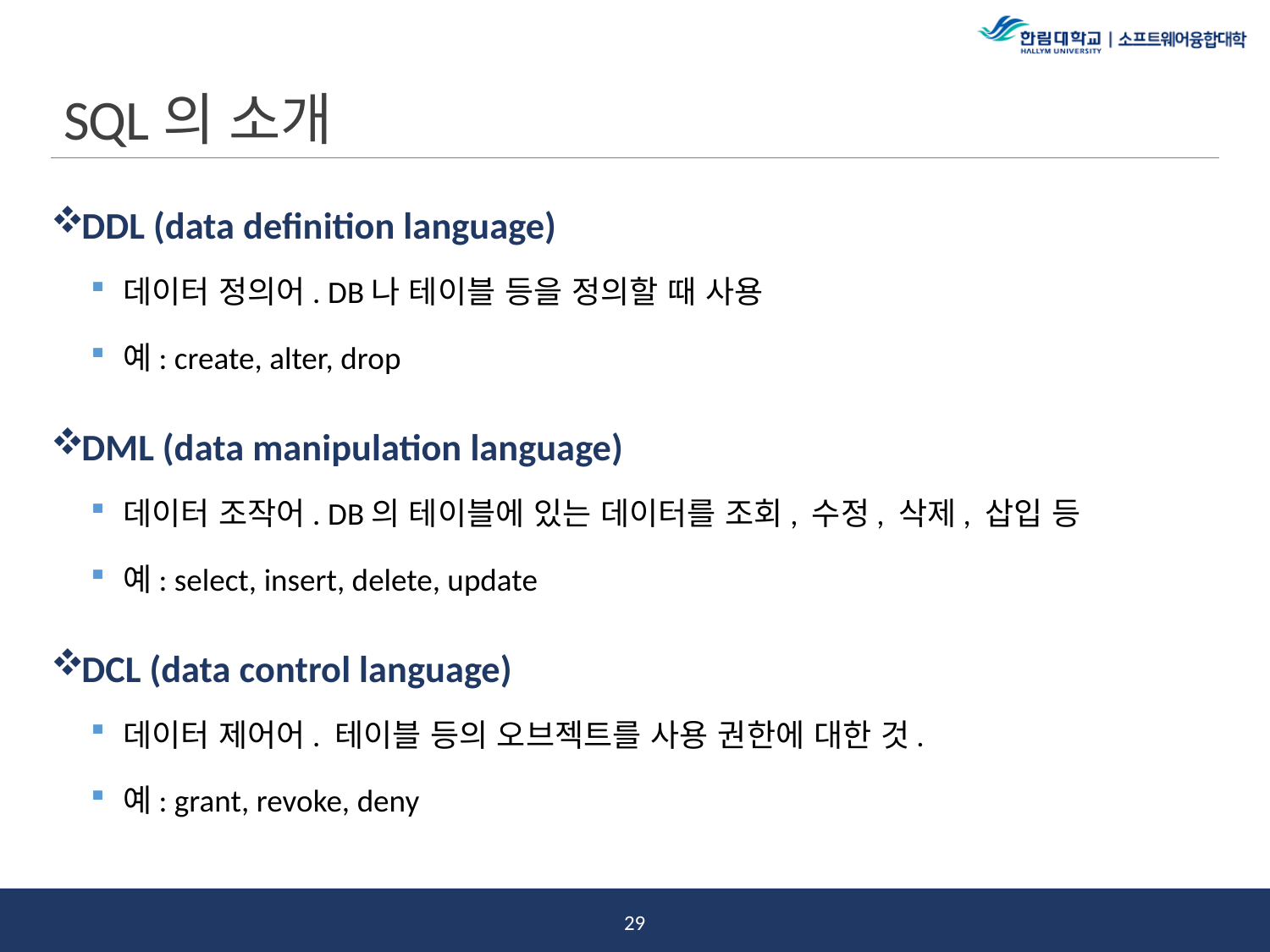

# SQL의 소개
DDL (data definition language)
데이터 정의어. DB나 테이블 등을 정의할 때 사용
예: create, alter, drop
DML (data manipulation language)
데이터 조작어. DB의 테이블에 있는 데이터를 조회, 수정, 삭제, 삽입 등
예: select, insert, delete, update
DCL (data control language)
데이터 제어어. 테이블 등의 오브젝트를 사용 권한에 대한 것.
예: grant, revoke, deny
29